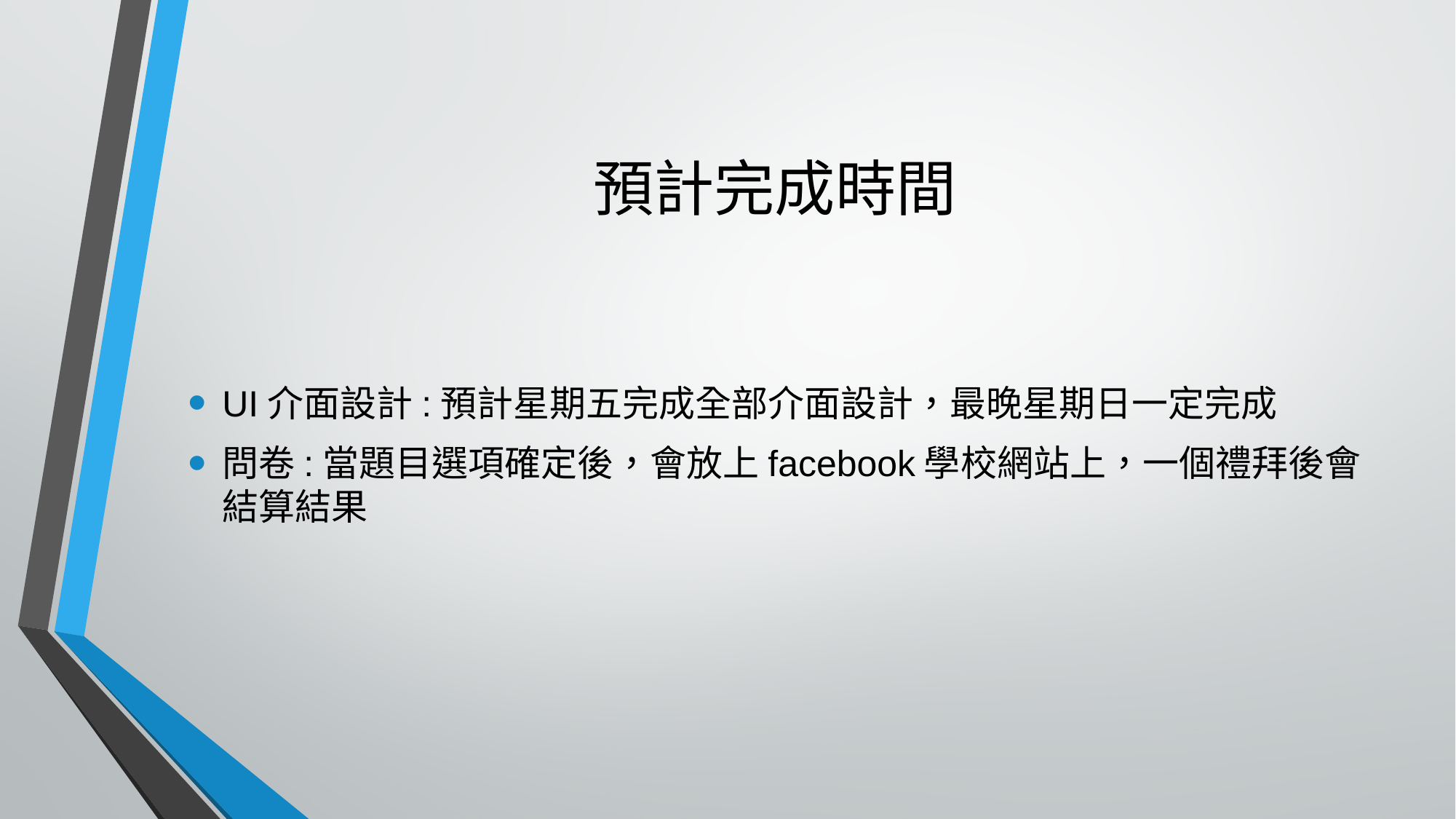

# 預計完成時間
UI介面設計:預計星期五完成全部介面設計，最晚星期日一定完成
問卷:當題目選項確定後，會放上facebook學校網站上，一個禮拜後會結算結果